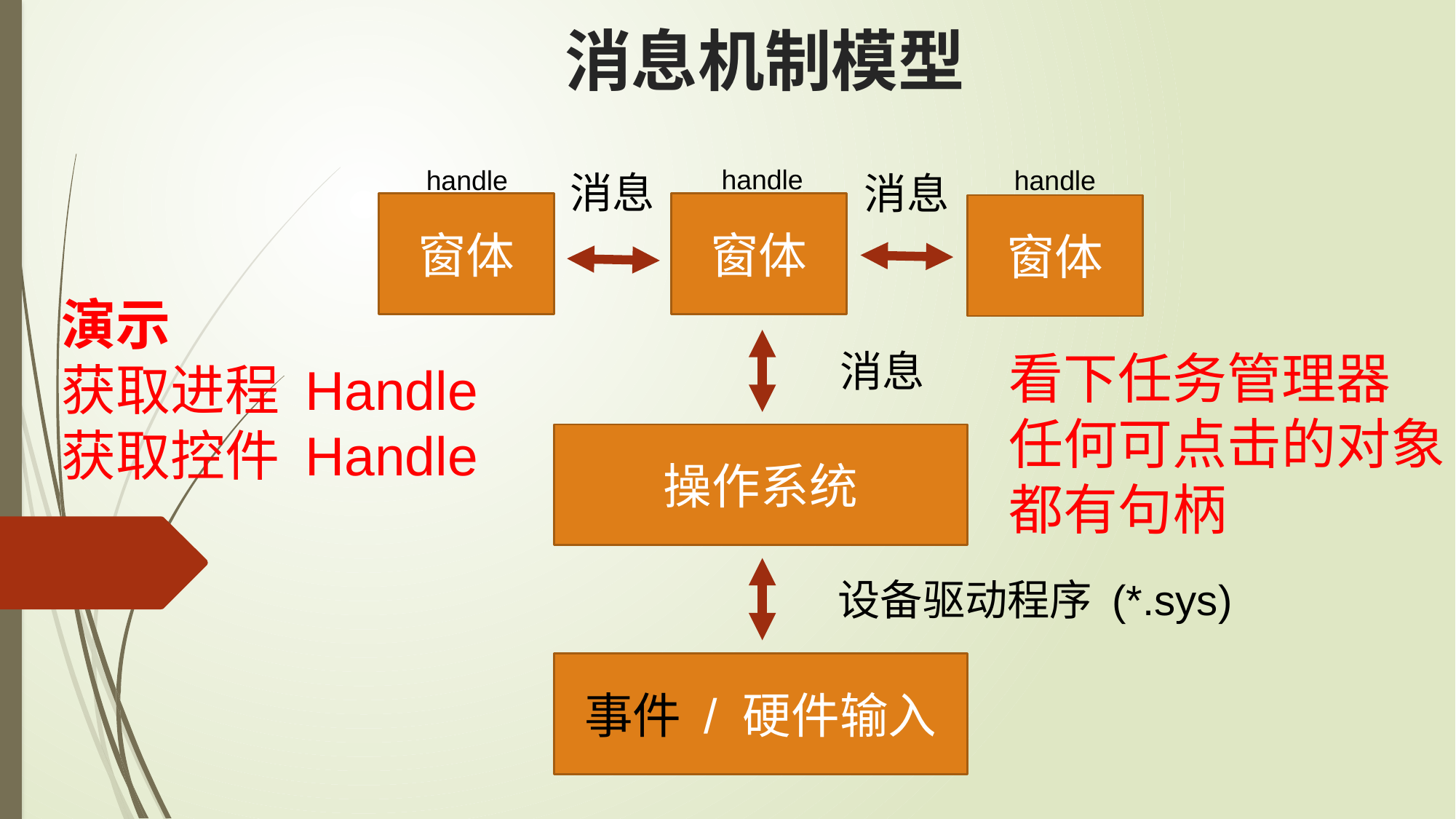

消息机制模型

handle
handle
handle
消息
消息
窗体
窗体
窗体
演示
获取进程 Handle
获取控件 Handle
看下任务管理器
任何可点击的对象
都有句柄
消息
操作系统
设备驱动程序 (*.sys)
事件 / 硬件输入